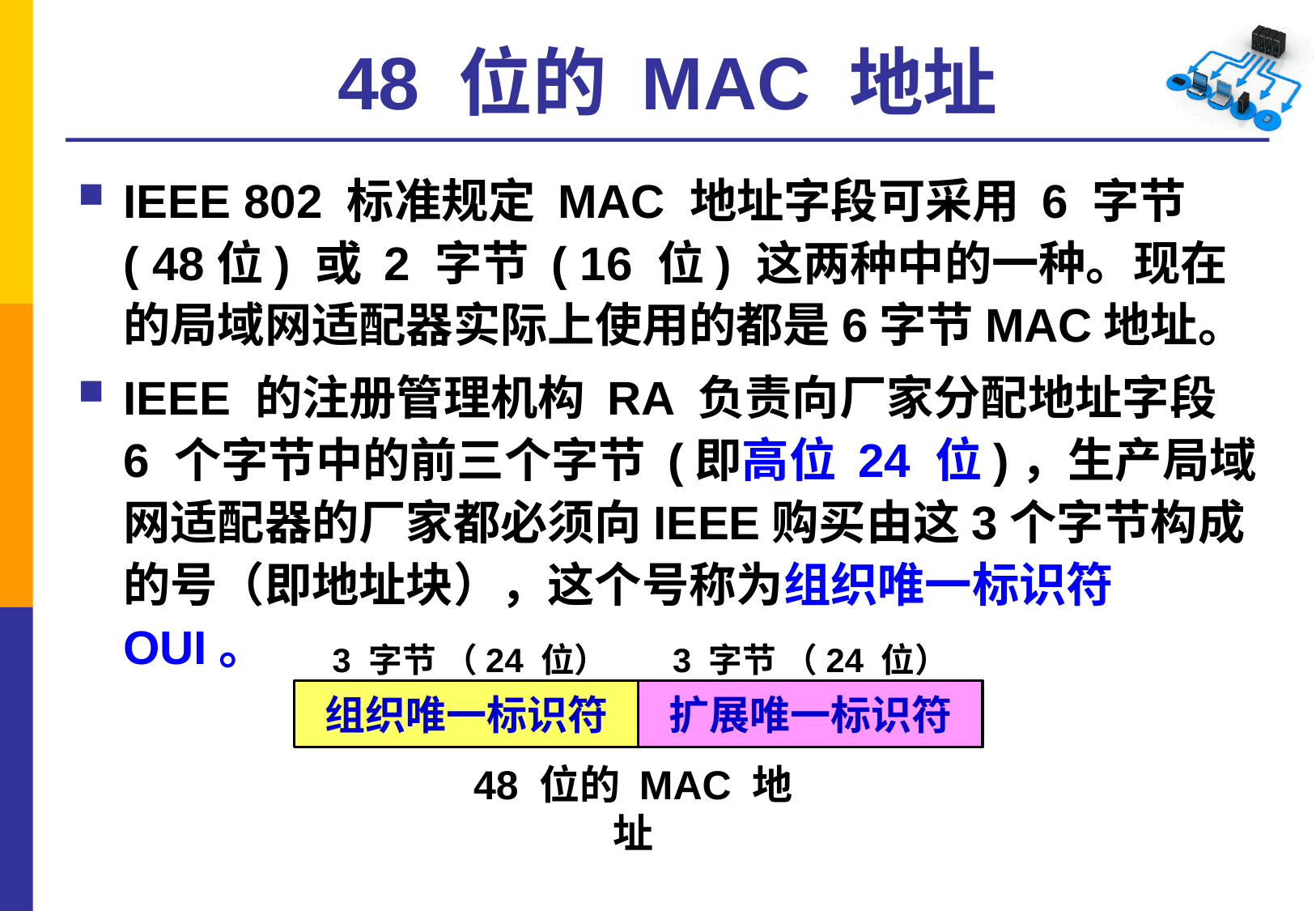

# 48 位的 MAC 地址
IEEE 802 标准规定 MAC 地址字段可采用 6 字节 ( 48位) 或 2 字节 ( 16 位) 这两种中的一种。现在的局域网适配器实际上使用的都是6字节MAC地址。
IEEE 的注册管理机构 RA 负责向厂家分配地址字段 6 个字节中的前三个字节 (即高位 24 位)，生产局域网适配器的厂家都必须向IEEE购买由这3个字节构成的号（即地址块），这个号称为组织唯一标识符OUI。
3 字节 （24 位）
3 字节 （24 位）
组织唯一标识符
扩展唯一标识符
48 位的 MAC 地址